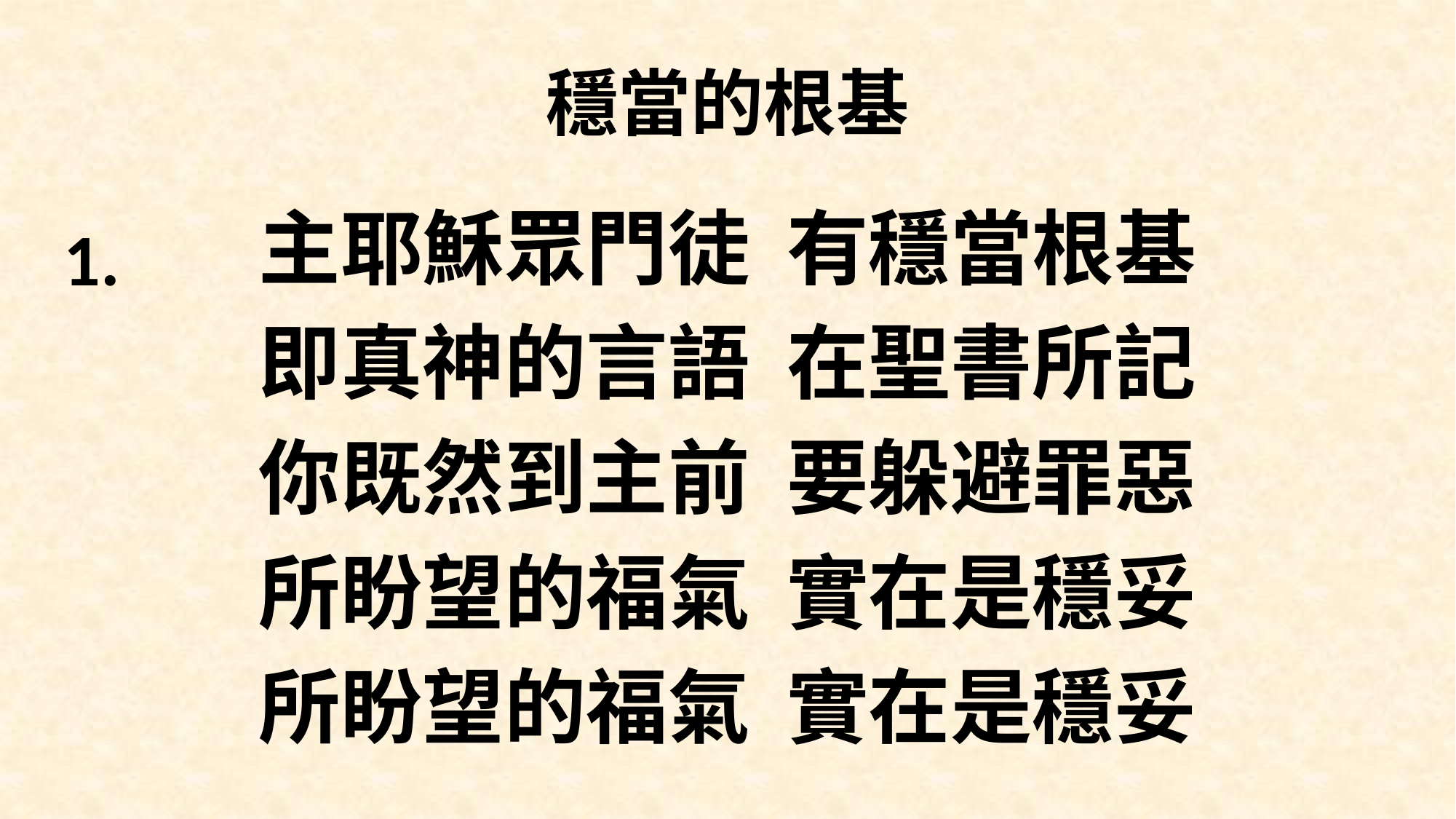

# 穩當的根基
主耶穌眾門徒  有穩當根基
即真神的言語  在聖書所記
你既然到主前  要躲避罪惡
所盼望的福氣  實在是穩妥
所盼望的福氣  實在是穩妥
1.